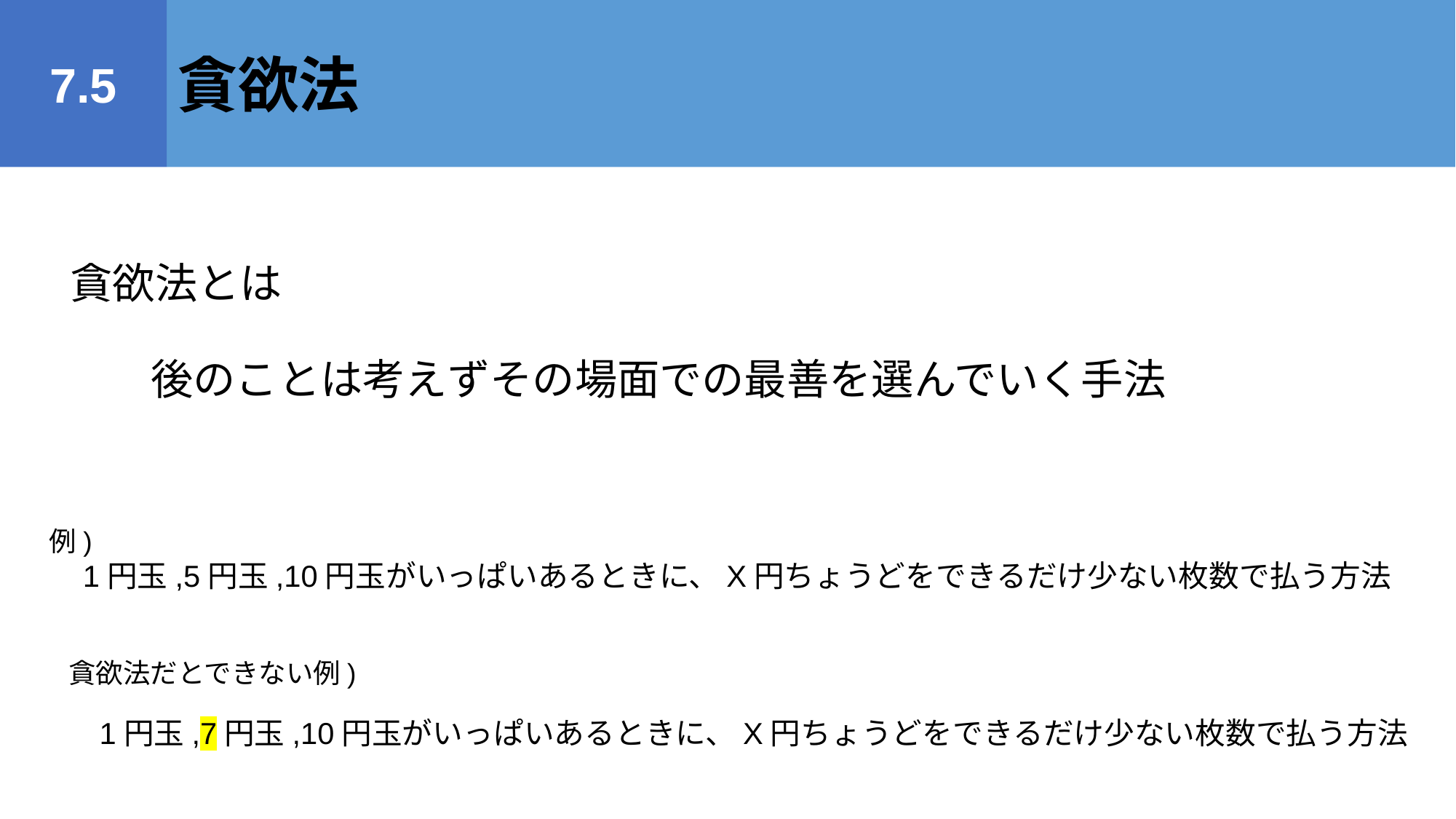

7.5
貪欲法
貪欲法とは
後のことは考えずその場面での最善を選んでいく手法
例)
    1円玉,5円玉,10円玉がいっぱいあるときに、X円ちょうどをできるだけ少ない枚数で払う方法
貪欲法だとできない例)
1円玉,7円玉,10円玉がいっぱいあるときに、X円ちょうどをできるだけ少ない枚数で払う方法